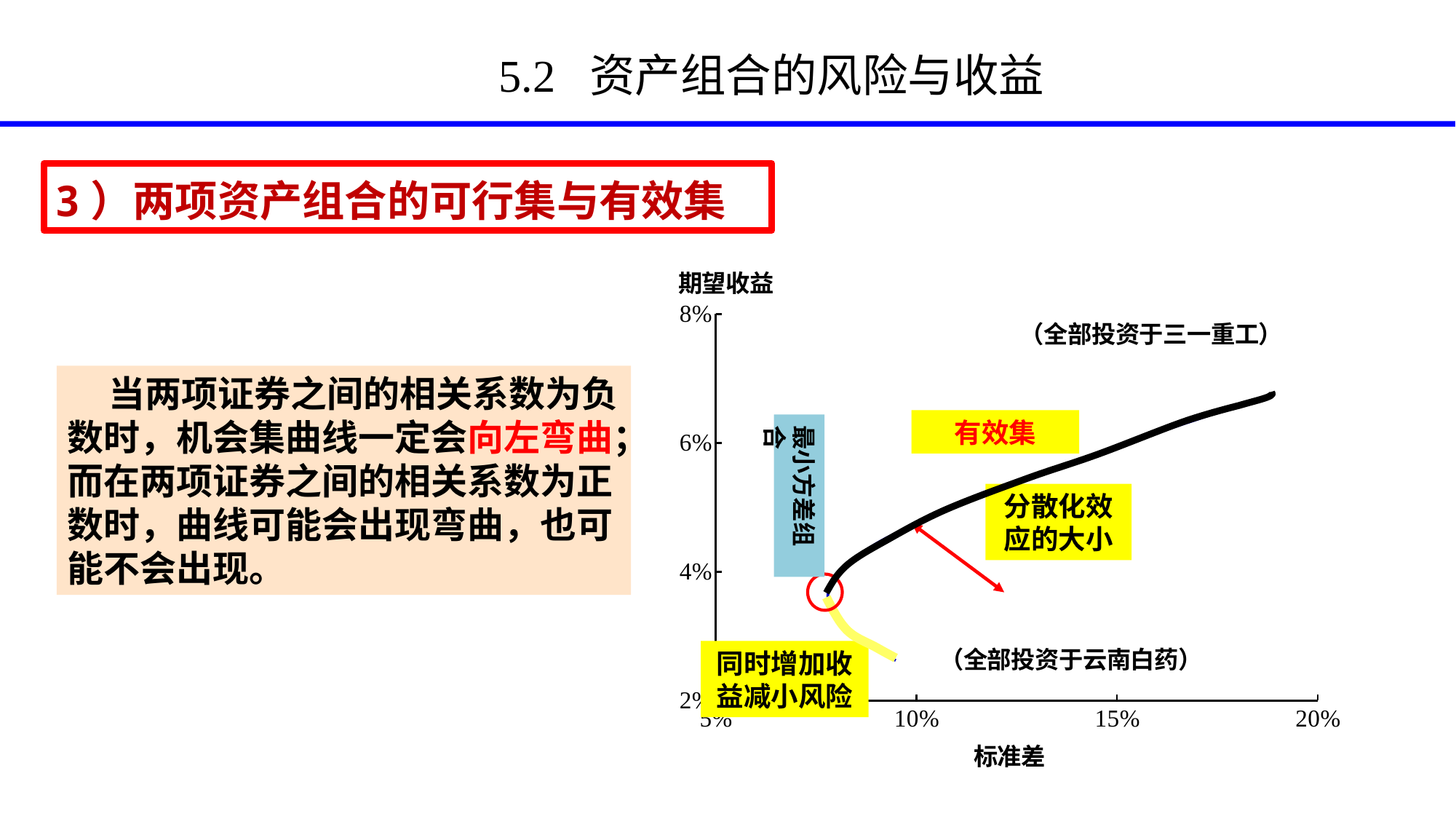

# 5.2  资产组合的风险与收益

3）两项资产组合的可行集与有效集

### Chart

| Category | 18.90% 9.49% |  |  |
|---|---|---|---|
    当两项证券之间的相关系数为负数时，机会集曲线一定会向左弯曲；而在两项证券之间的相关系数为正数时，曲线可能会出现弯曲，也可能不会出现。

有效集
最小方差组合
分散化效应的大小

同时增加收益减小风险